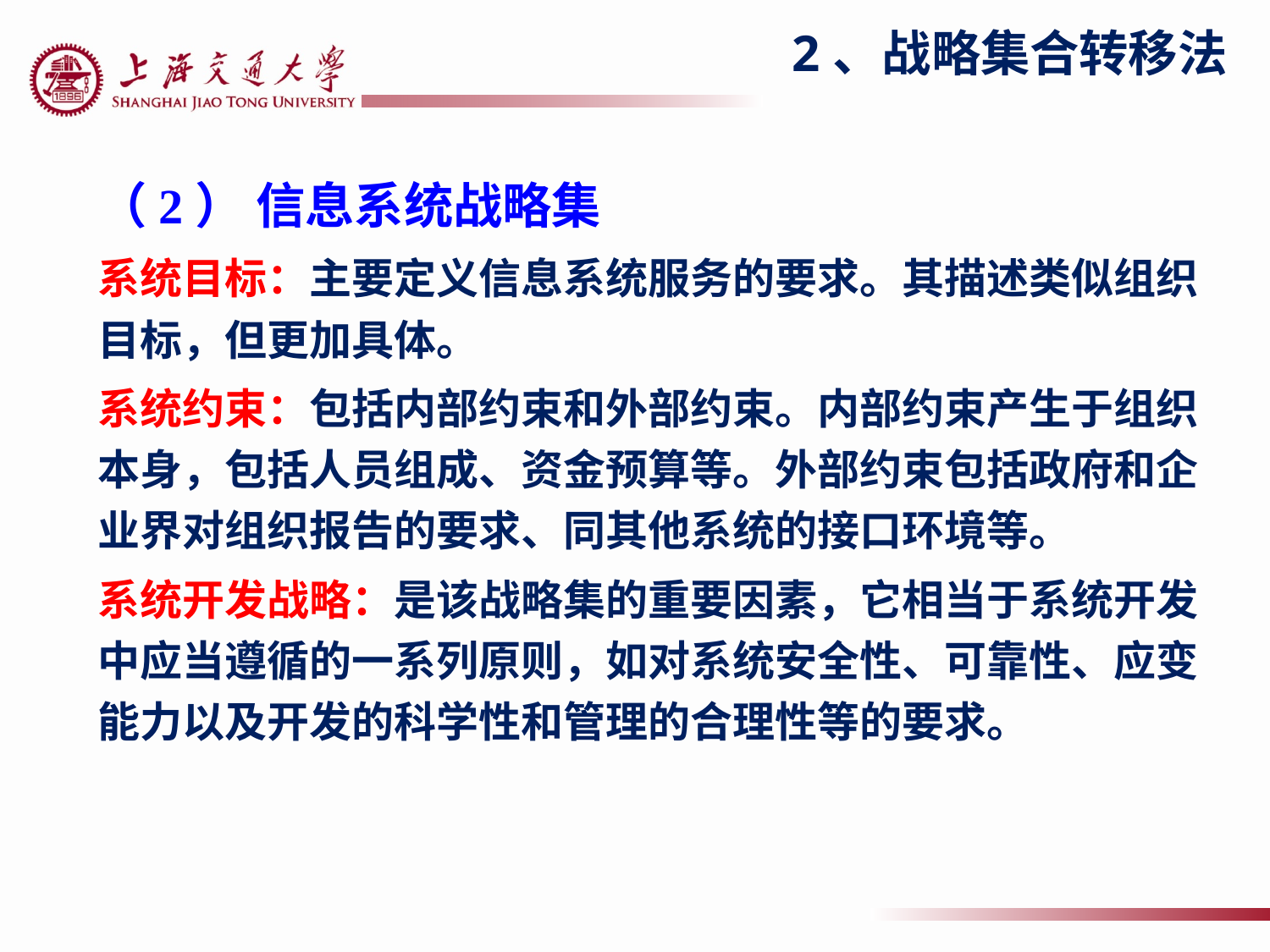

2、战略集合转移法
（2） 信息系统战略集
系统目标：主要定义信息系统服务的要求。其描述类似组织目标，但更加具体。
系统约束：包括内部约束和外部约束。内部约束产生于组织本身，包括人员组成、资金预算等。外部约束包括政府和企业界对组织报告的要求、同其他系统的接口环境等。
系统开发战略：是该战略集的重要因素，它相当于系统开发中应当遵循的一系列原则，如对系统安全性、可靠性、应变能力以及开发的科学性和管理的合理性等的要求。